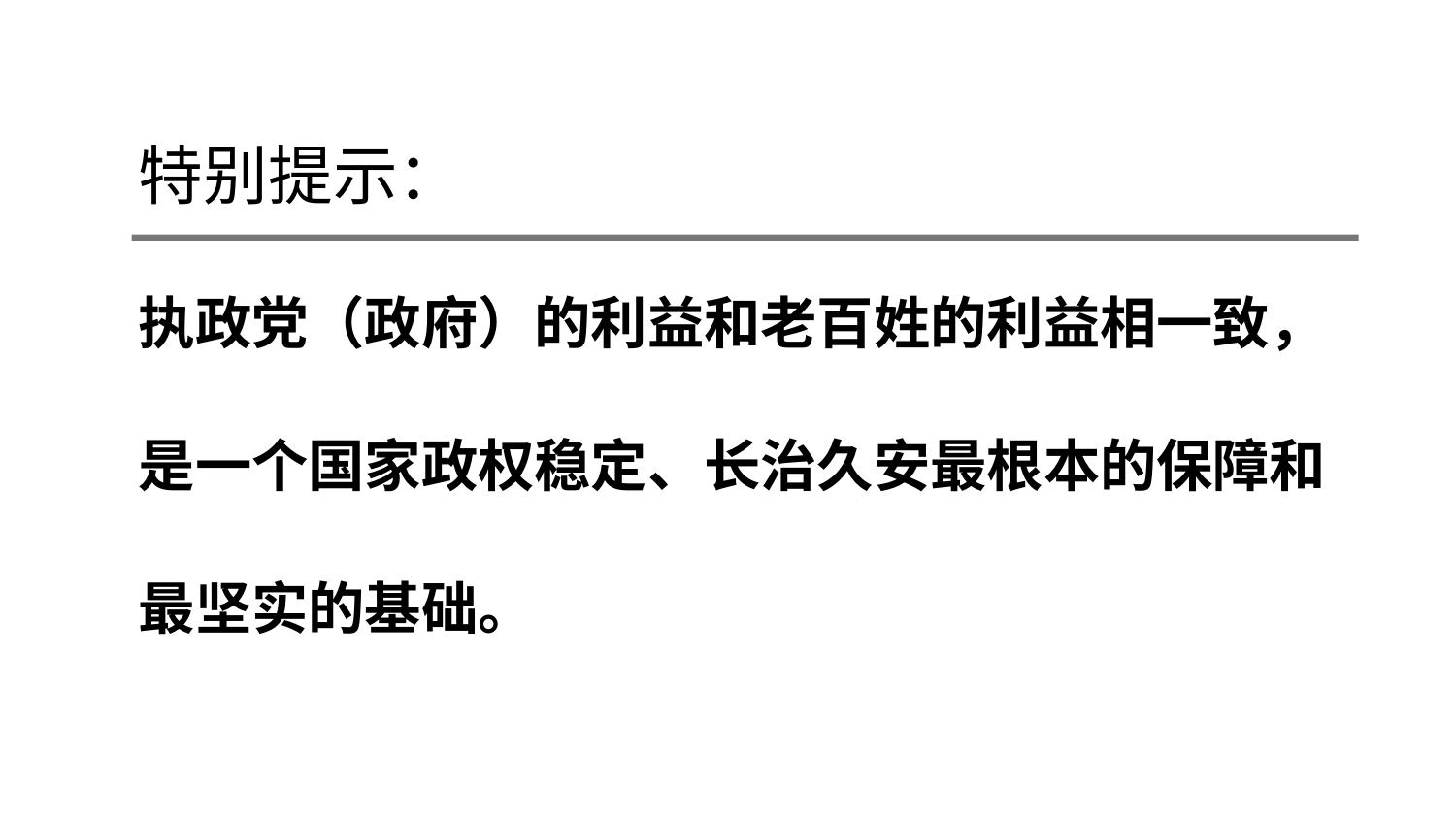

特别提示：
执政党（政府）的利益和老百姓的利益相一致，是一个国家政权稳定、长治久安最根本的保障和最坚实的基础。